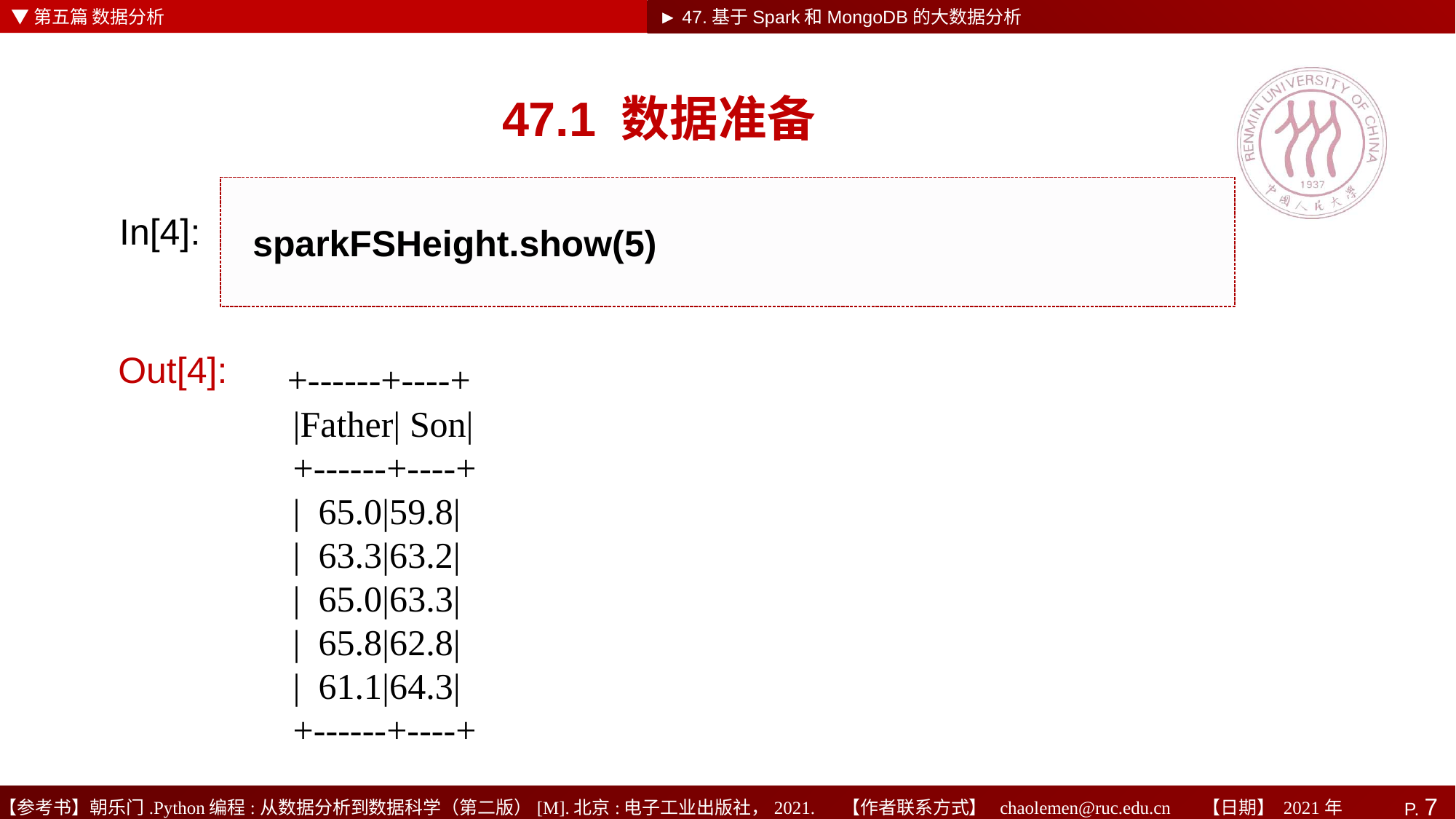

▼第五篇 数据分析
►
► 47.基于Spark和MongoDB的大数据分析
# 47.1 数据准备
sparkFSHeight.show(5)
In[4]:

Out[4]:
     +------+----+
     |Father| Son|
     +------+----+
     |  65.0|59.8|
     |  63.3|63.2|
     |  65.0|63.3|
     |  65.8|62.8|
     |  61.1|64.3|
     +------+----+